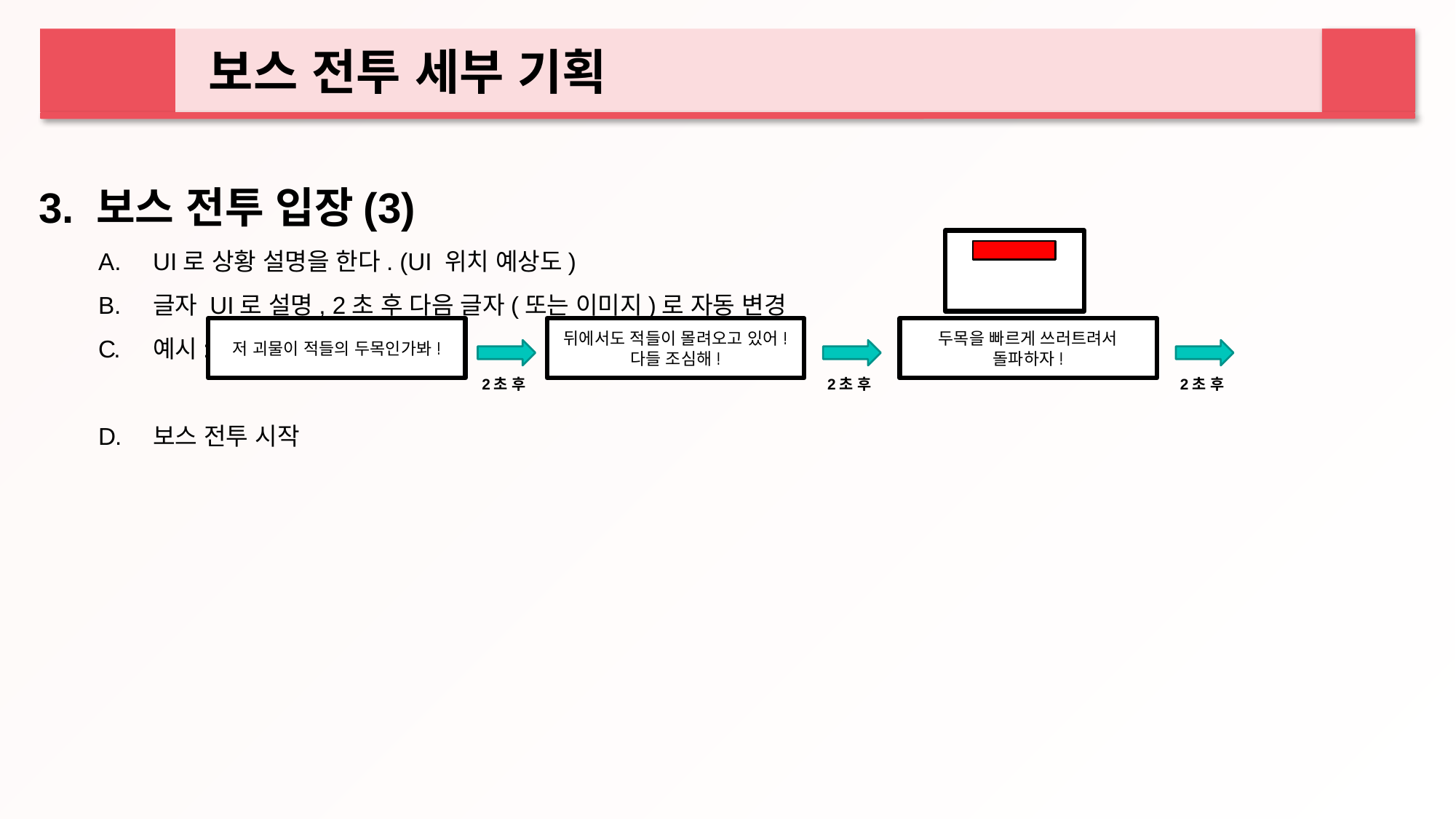

보스 전투 세부 기획

3. 보스 전투 입장(3)
UI로 상황 설명을 한다. (UI 위치 예상도)
글자 UI로 설명, 2초 후 다음 글자(또는 이미지)로 자동 변경
예시:

보스 전투 시작

저 괴물이 적들의 두목인가봐!
뒤에서도 적들이 몰려오고 있어!
다들 조심해!
두목을 빠르게 쓰러트려서 돌파하자!

2초 후
2초 후
2초 후